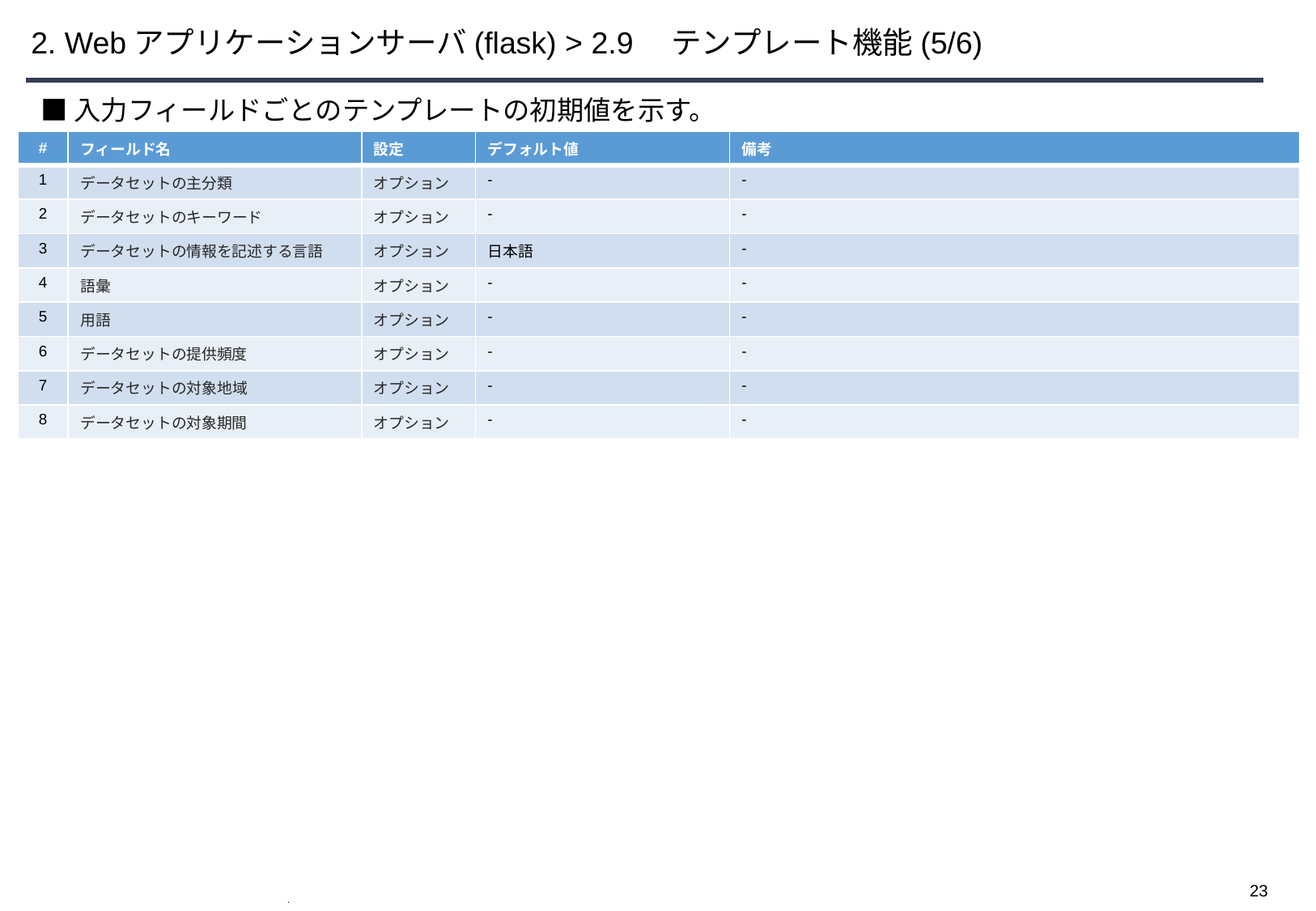

# 2. Webアプリケーションサーバ(flask) > 2.9　テンプレート機能(5/6)
■入力フィールドごとのテンプレートの初期値を示す。
| # | フィールド名 | 設定 | デフォルト値 | 備考 |
| --- | --- | --- | --- | --- |
| 1 | データセットの主分類 | オプション | - | - |
| 2 | データセットのキーワード | オプション | - | - |
| 3 | データセットの情報を記述する言語 | オプション | 日本語 | - |
| 4 | 語彙 | オプション | - | - |
| 5 | 用語 | オプション | - | - |
| 6 | データセットの提供頻度 | オプション | - | - |
| 7 | データセットの対象地域 | オプション | - | - |
| 8 | データセットの対象期間 | オプション | - | - |